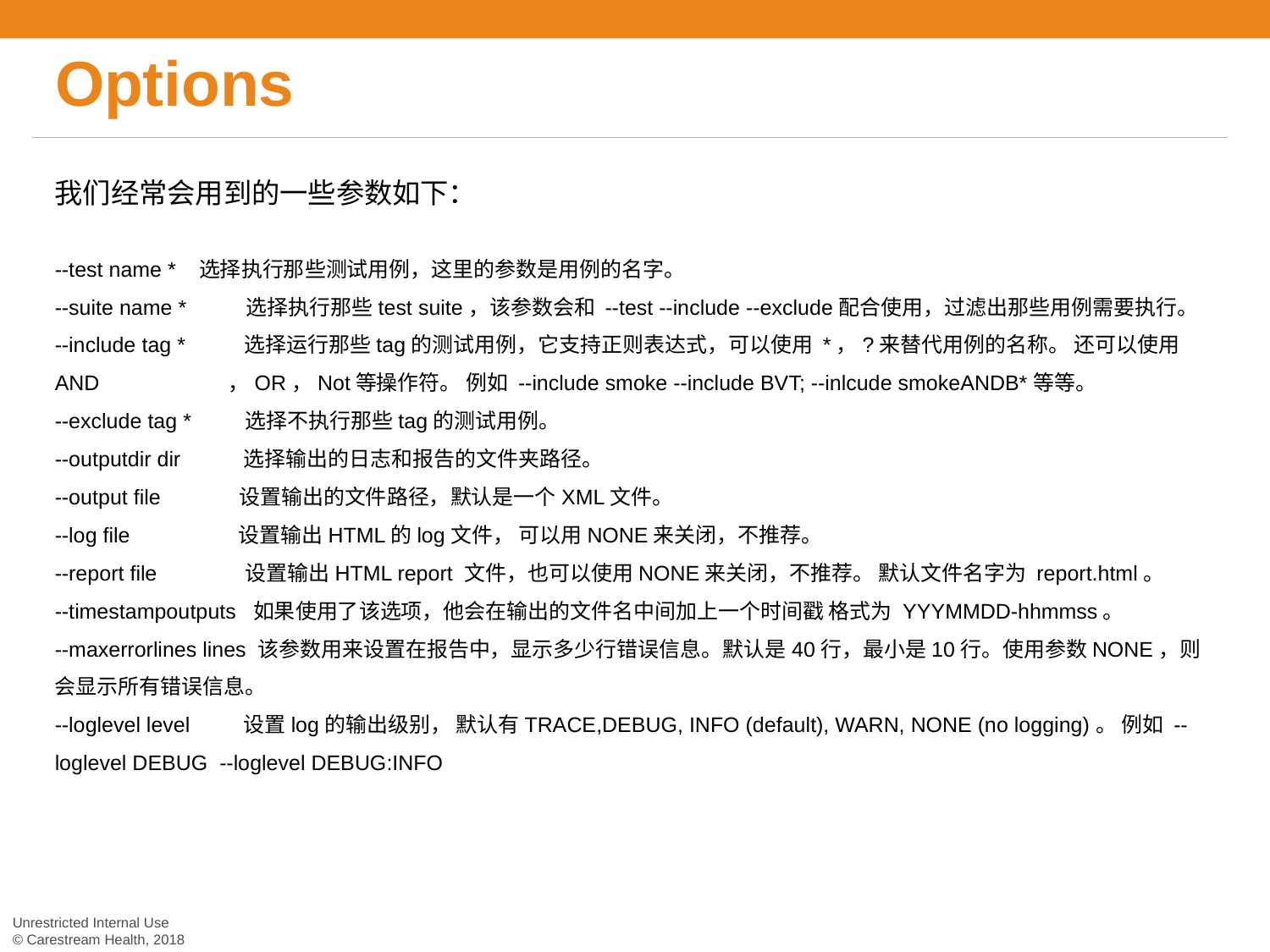

# Options
我们经常会用到的一些参数如下：

--test name *   选择执行那些测试用例，这里的参数是用例的名字。
--suite name *  　　选择执行那些test suite，该参数会和 --test --include --exclude配合使用，过滤出那些用例需要执行。
--include tag *         选择运行那些tag的测试用例，它支持正则表达式，可以使用 *，?来替代用例的名称。 还可以使用 AND	       ，OR，Not等操作符。 例如 --include smoke --include BVT; --inlcude smokeANDB*等等。
--exclude tag * 　　选择不执行那些tag的测试用例。
--outputdir dir 　　  选择输出的日志和报告的文件夹路径。
--output file　　　  设置输出的文件路径，默认是一个XML文件。
--log file　　    　　设置输出HTML的log文件， 可以用NONE来关闭，不推荐。
--report file              设置输出HTML report 文件，也可以使用NONE来关闭，不推荐。 默认文件名字为 report.html。
--timestampoutputs  如果使用了该选项，他会在输出的文件名中间加上一个时间戳 格式为 YYYMMDD-hhmmss。
--maxerrorlines lines 该参数用来设置在报告中，显示多少行错误信息。默认是40行，最小是10行。使用参数NONE，则会显示所有错误信息。
--loglevel level 　　设置log的输出级别， 默认有TRACE,DEBUG, INFO (default), WARN, NONE (no logging)。 例如 --loglevel DEBUG  --loglevel DEBUG:INFO

Unrestricted Internal Use
© Carestream Health, 2018